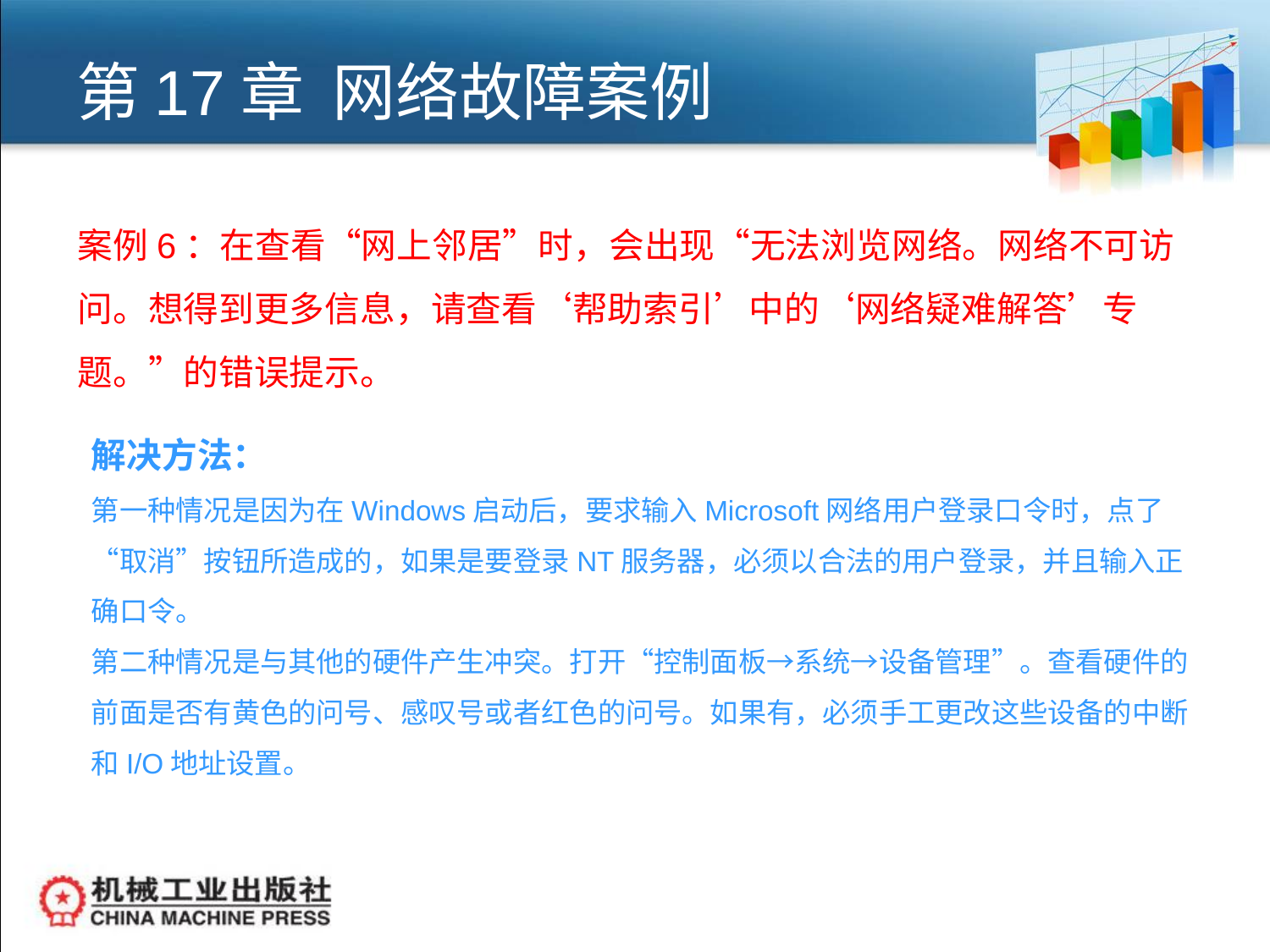

# 第17章  网络故障案例
案例6：在查看“网上邻居”时，会出现“无法浏览网络。网络不可访问。想得到更多信息，请查看‘帮助索引’中的‘网络疑难解答’专题。”的错误提示。
解决方法：
第一种情况是因为在Windows启动后，要求输入Microsoft网络用户登录口令时，点了“取消”按钮所造成的，如果是要登录NT服务器，必须以合法的用户登录，并且输入正确口令。
第二种情况是与其他的硬件产生冲突。打开“控制面板→系统→设备管理”。查看硬件的前面是否有黄色的问号、感叹号或者红色的问号。如果有，必须手工更改这些设备的中断和I/O地址设置。